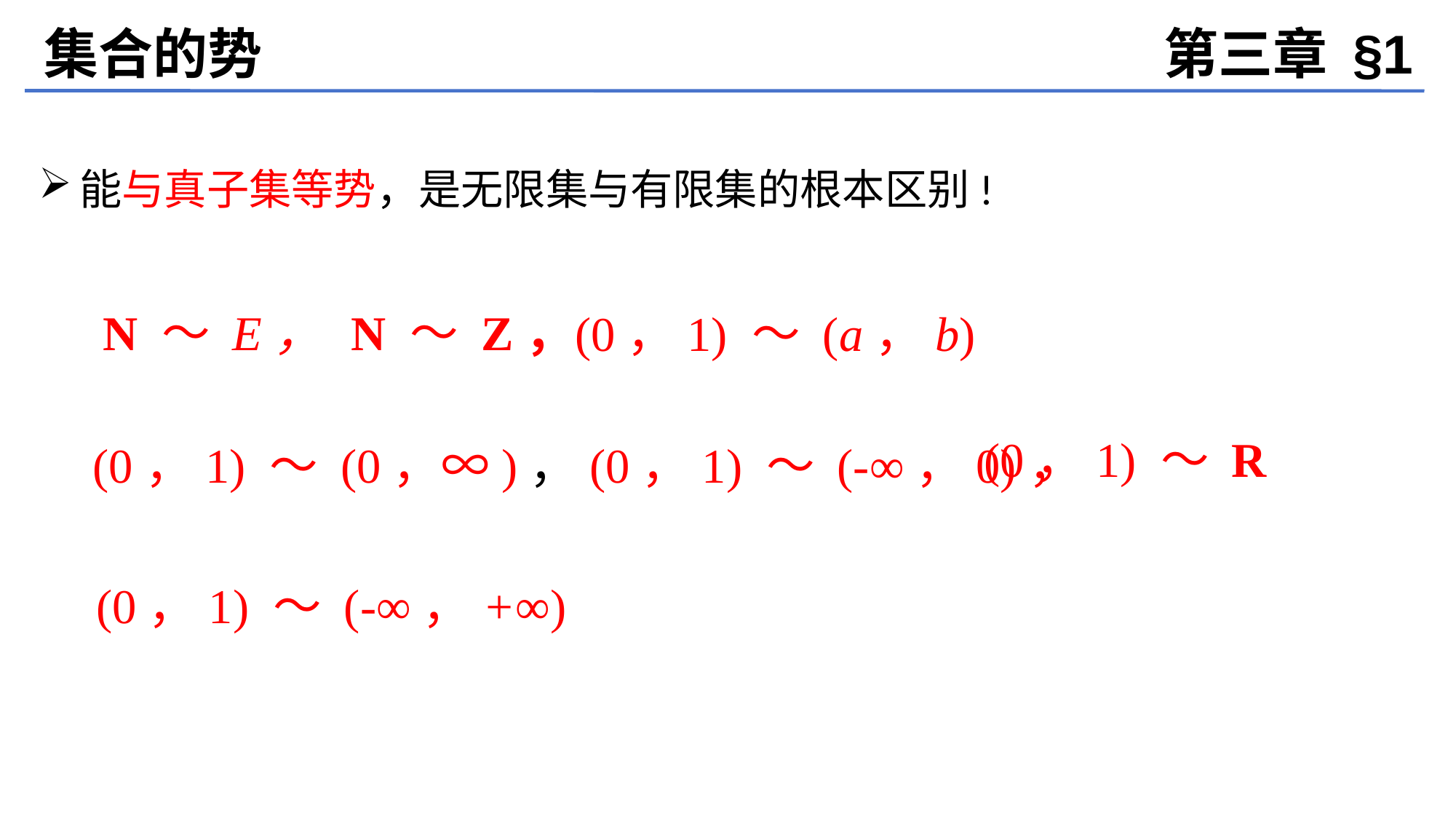

集合的势
第三章 §1
能与真子集等势，是无限集与有限集的根本区别!

N ～ E，
N ～ Z，
(0，1) ～ (a，b)
(0，1) ～ R
    (0，1) ～ (0，∞)，(0，1) ～ (-∞，0)，
   (0，1) ～ (-∞，+∞)